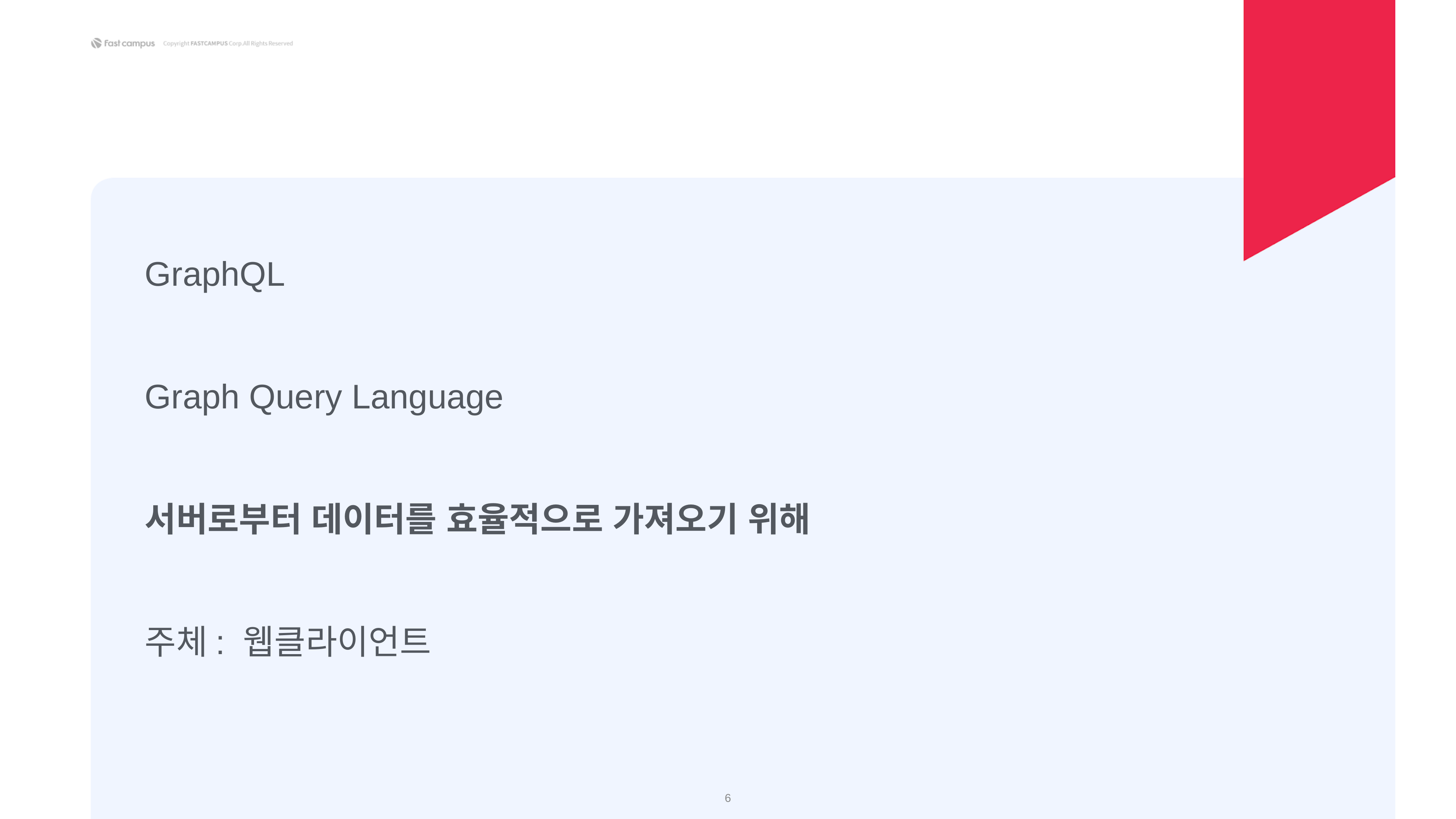

GraphQL

Graph Query Language

서버로부터 데이터를 효율적으로 가져오기 위해

주체: 웹클라이언트

6